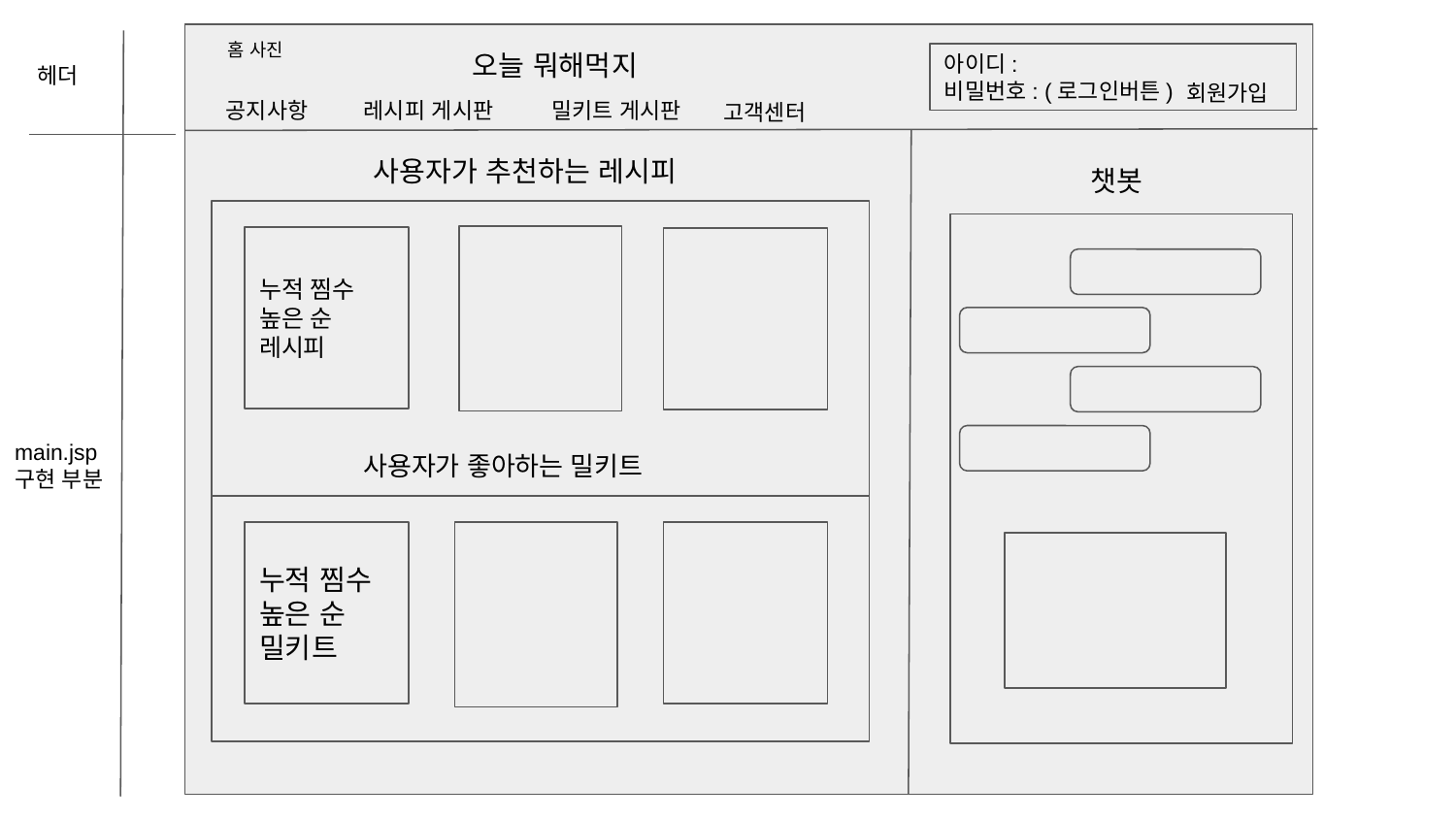

홈 사진
오늘 뭐해먹지
아이디:
비밀번호: (로그인버튼)
헤더
회원가입
공지사항
레시피 게시판
밀키트 게시판
고객센터
사용자가 추천하는 레시피
챗봇

누적 찜수 높은 순 레시피

main.jsp 구현 부분

사용자가 좋아하는 밀키트
누적 찜수 높은 순 밀키트